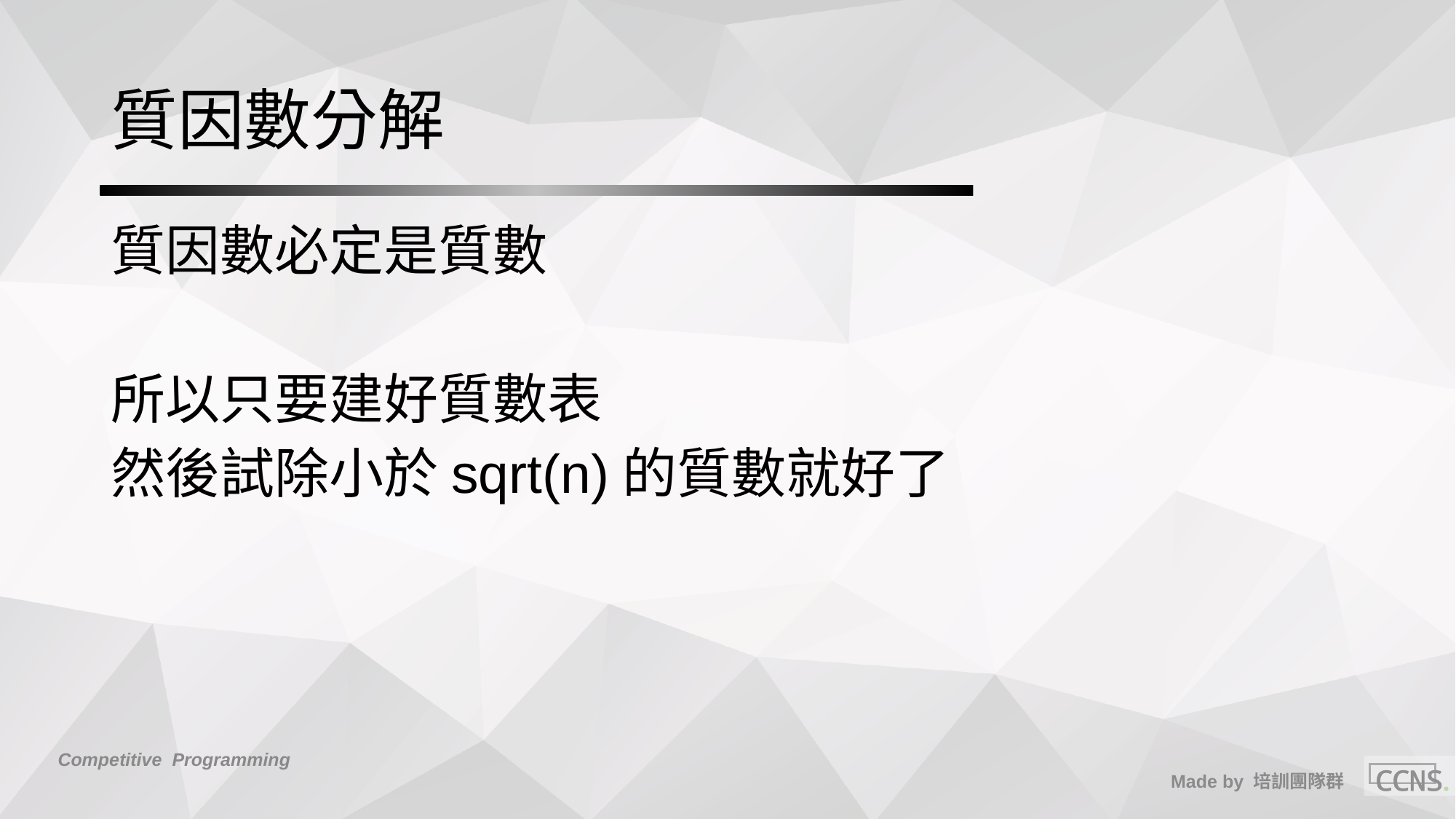

# 質因數分解
質因數必定是質數

所以只要建好質數表
然後試除小於sqrt(n)的質數就好了